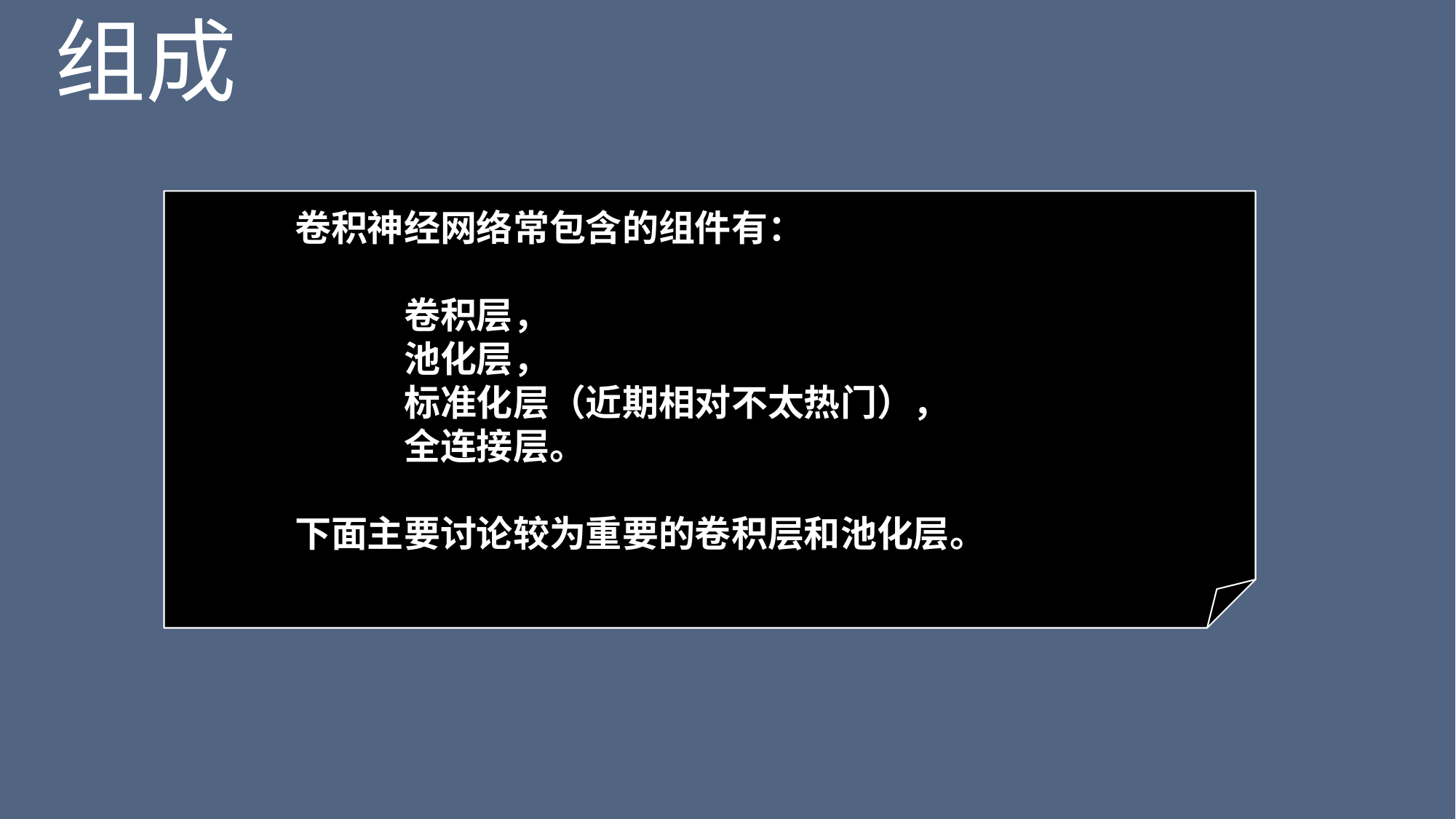

# 组成
	卷积神经网络常包含的组件有：

		卷积层，
		池化层，
		标准化层（近期相对不太热门），
		全连接层。

	下面主要讨论较为重要的卷积层和池化层。